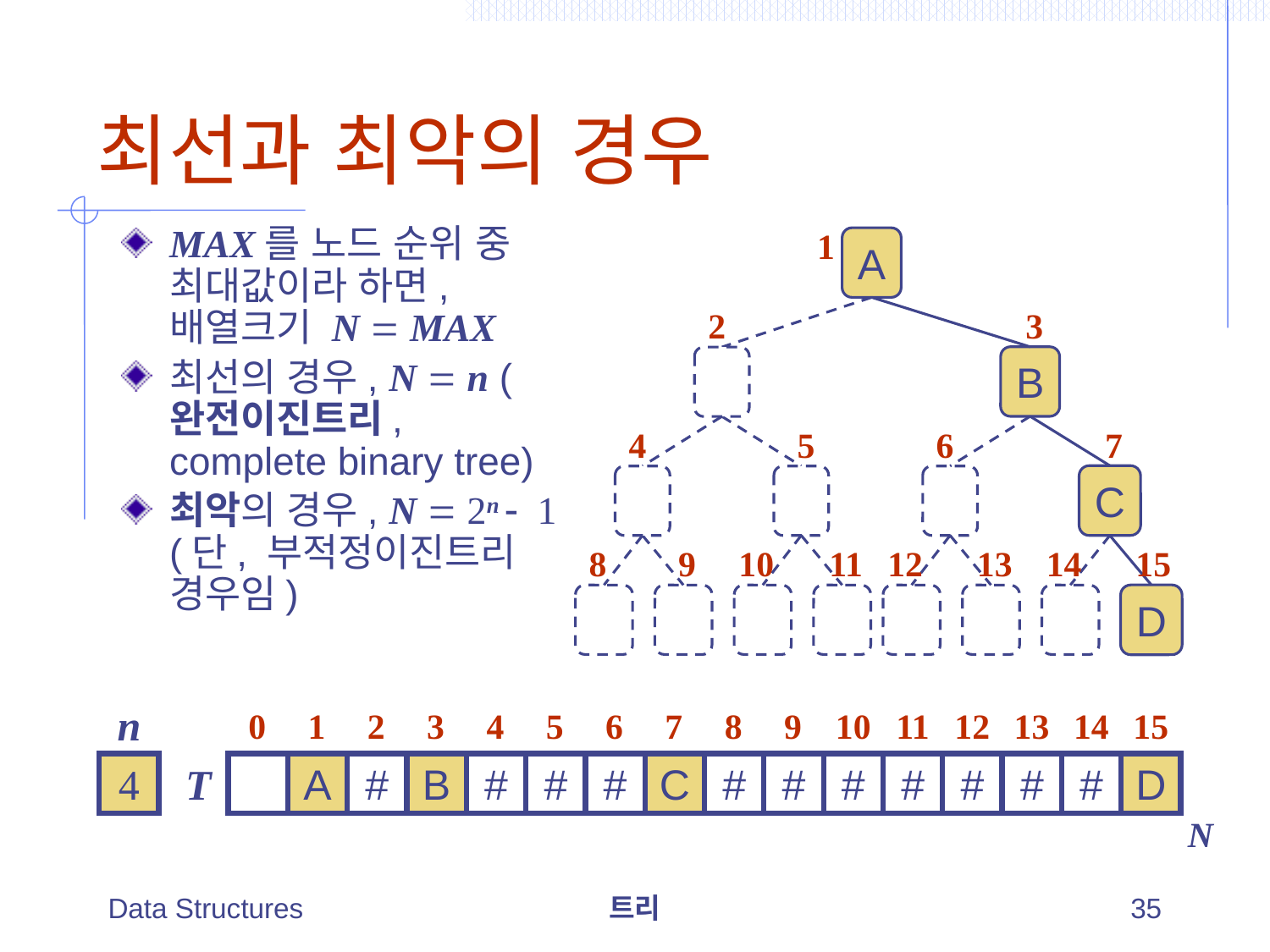

# 최선과 최악의 경우
1
MAX를 노드 순위 중 최대값이라 하면, 배열크기 N = MAX
최선의 경우, N = n (완전이진트리, complete binary tree)
최악의 경우, N = 2n − 1 (단, 부적정이진트리 경우임)
A

B
C

D

2
3
4
5
6
7
8
9
10
11
12
13
14
15
n
0
1
2
3
4
5
6
7
8
9
10
11
12
13
14
15
4
T

A
#
B
#
#
#
C
#
#
#
#
#
#
#
D
N
Data Structures
트리
35